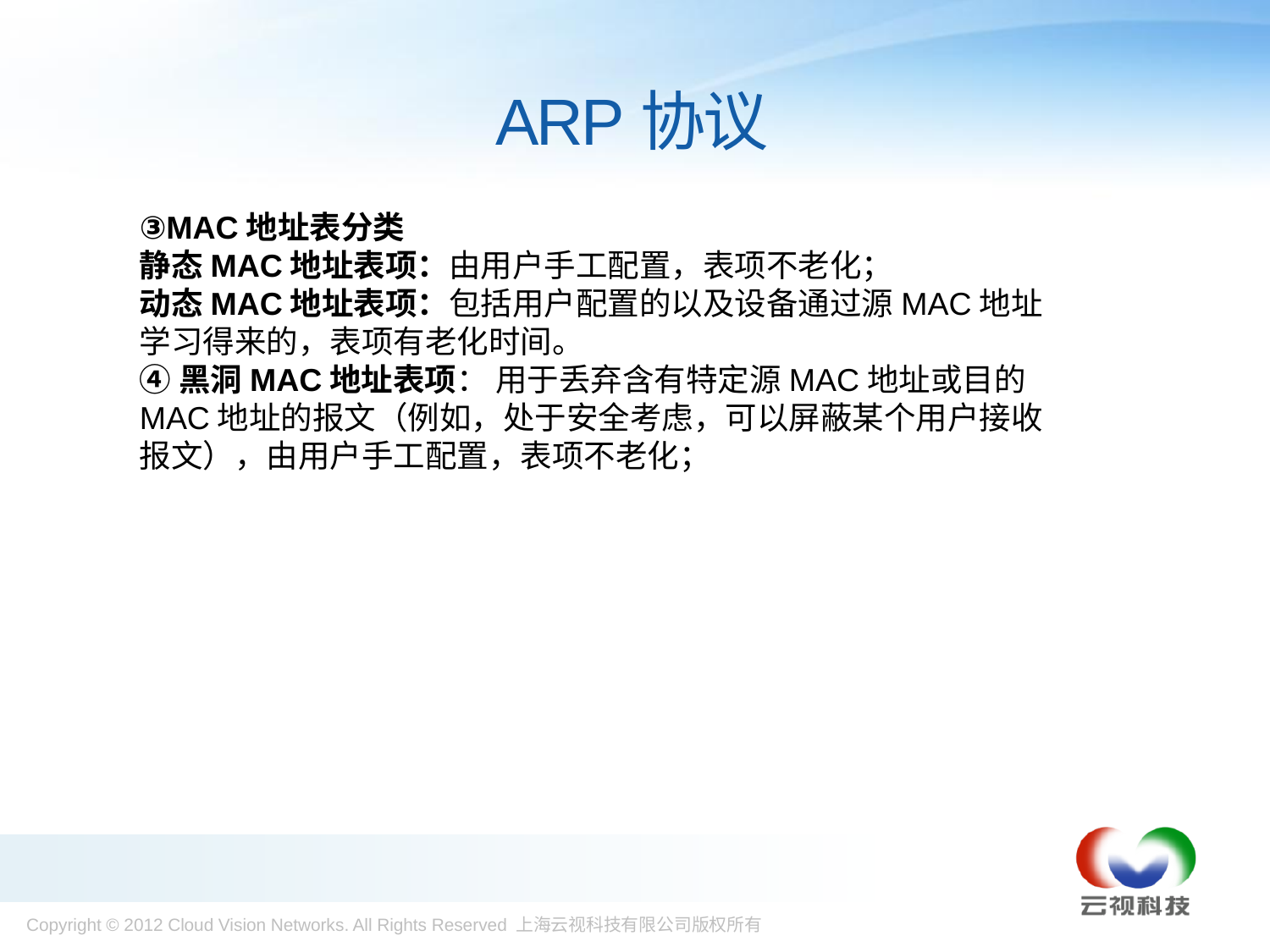

# ARP协议
③MAC地址表分类
静态MAC地址表项：由用户手工配置，表项不老化；
动态MAC地址表项：包括用户配置的以及设备通过源MAC地址学习得来的，表项有老化时间。
④黑洞MAC地址表项： 用于丢弃含有特定源MAC地址或目的MAC地址的报文（例如，处于安全考虑，可以屏蔽某个用户接收报文），由用户手工配置，表项不老化；